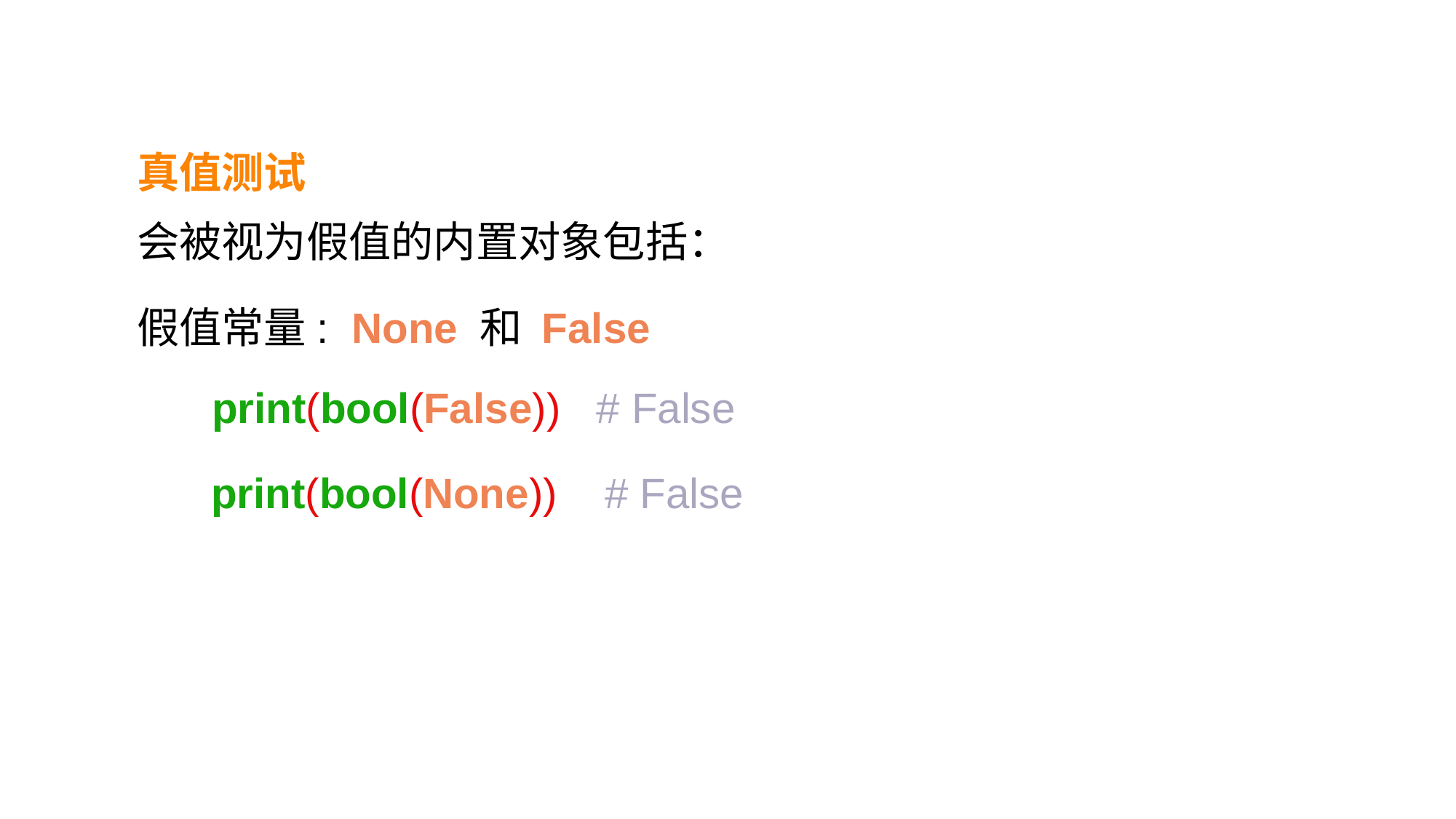

真值测试
会被视为假值的内置对象包括：
假值常量:  None 和 False
print(bool(False))   # False
print(bool(None))    # False